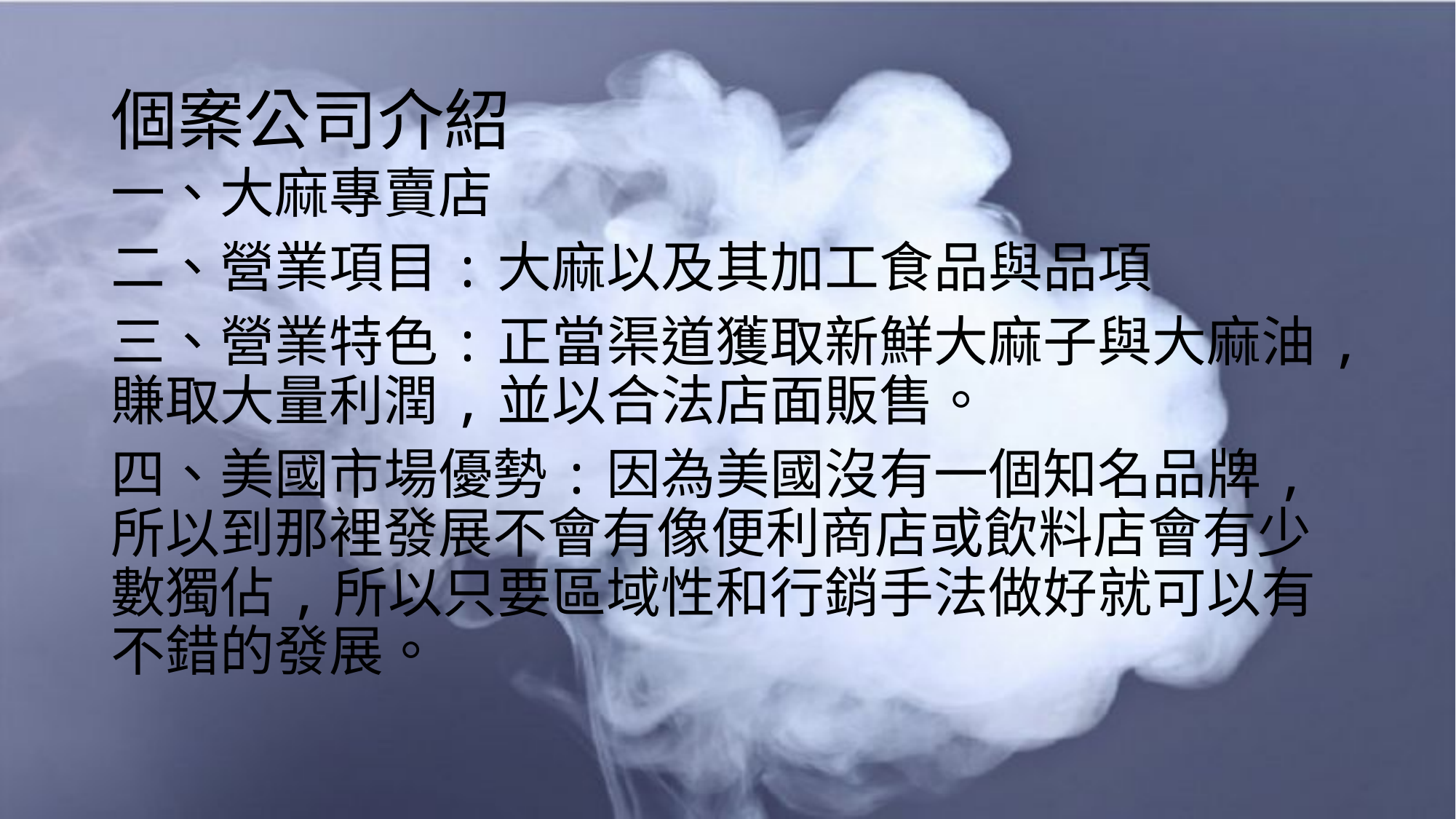

# 個案公司介紹
一、大麻專賣店
二、營業項目:大麻以及其加工食品與品項
三、營業特色:正當渠道獲取新鮮大麻子與大麻油,賺取大量利潤,並以合法店面販售。
四、美國市場優勢:因為美國沒有一個知名品牌,所以到那裡發展不會有像便利商店或飲料店會有少數獨佔,所以只要區域性和行銷手法做好就可以有不錯的發展。